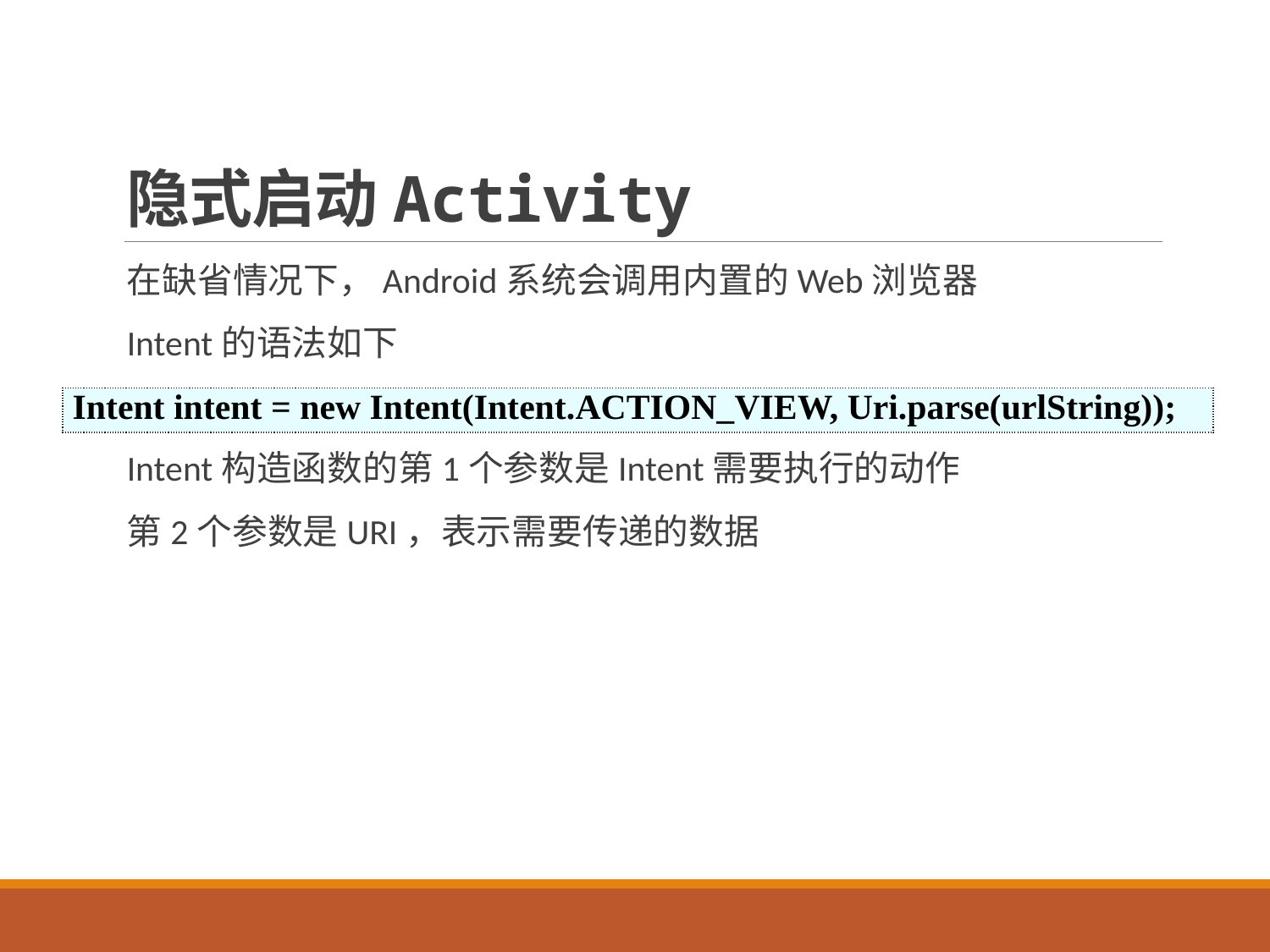

# 隐式启动Activity
在缺省情况下，Android系统会调用内置的Web浏览器
Intent的语法如下

Intent构造函数的第1个参数是Intent需要执行的动作
第2个参数是URI，表示需要传递的数据

| Intent intent = new Intent(Intent.ACTION\_VIEW, Uri.parse(urlString)); |
| --- |